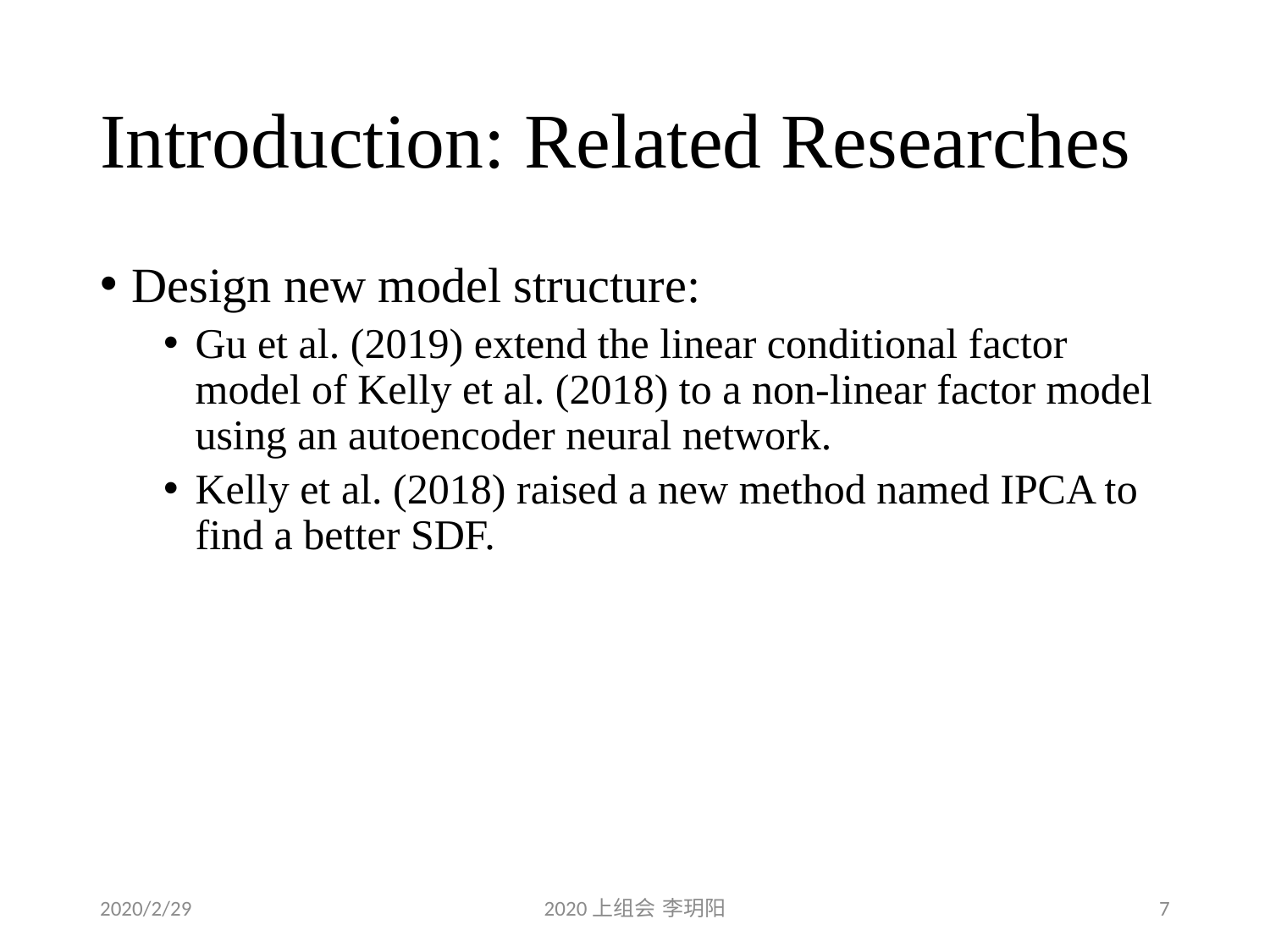

# Introduction: Related Researches
Design new model structure:
Gu et al. (2019) extend the linear conditional factor model of Kelly et al. (2018) to a non-linear factor model using an autoencoder neural network.
Kelly et al. (2018) raised a new method named IPCA to find a better SDF.
2020/2/29
2020上组会 李玥阳
7